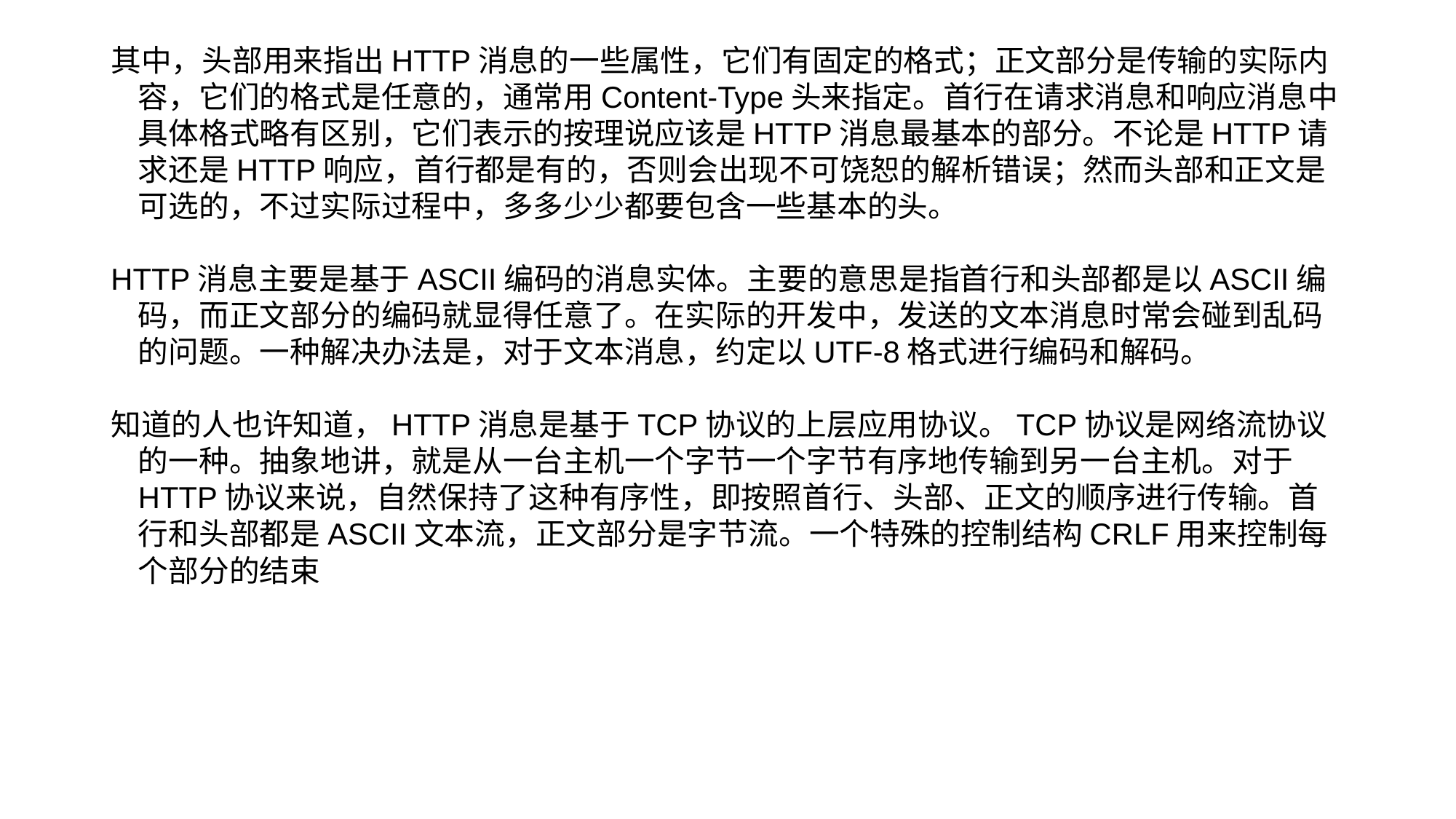

其中，头部用来指出HTTP消息的一些属性，它们有固定的格式；正文部分是传输的实际内容，它们的格式是任意的，通常用Content-Type头来指定。首行在请求消息和响应消息中具体格式略有区别，它们表示的按理说应该是HTTP消息最基本的部分。不论是HTTP请求还是HTTP响应，首行都是有的，否则会出现不可饶恕的解析错误；然而头部和正文是可选的，不过实际过程中，多多少少都要包含一些基本的头。

HTTP消息主要是基于ASCII编码的消息实体。主要的意思是指首行和头部都是以ASCII编码，而正文部分的编码就显得任意了。在实际的开发中，发送的文本消息时常会碰到乱码的问题。一种解决办法是，对于文本消息，约定以UTF-8格式进行编码和解码。

知道的人也许知道，HTTP消息是基于TCP协议的上层应用协议。TCP协议是网络流协议的一种。抽象地讲，就是从一台主机一个字节一个字节有序地传输到另一台主机。对于HTTP协议来说，自然保持了这种有序性，即按照首行、头部、正文的顺序进行传输。首行和头部都是ASCII文本流，正文部分是字节流。一个特殊的控制结构CRLF用来控制每个部分的结束